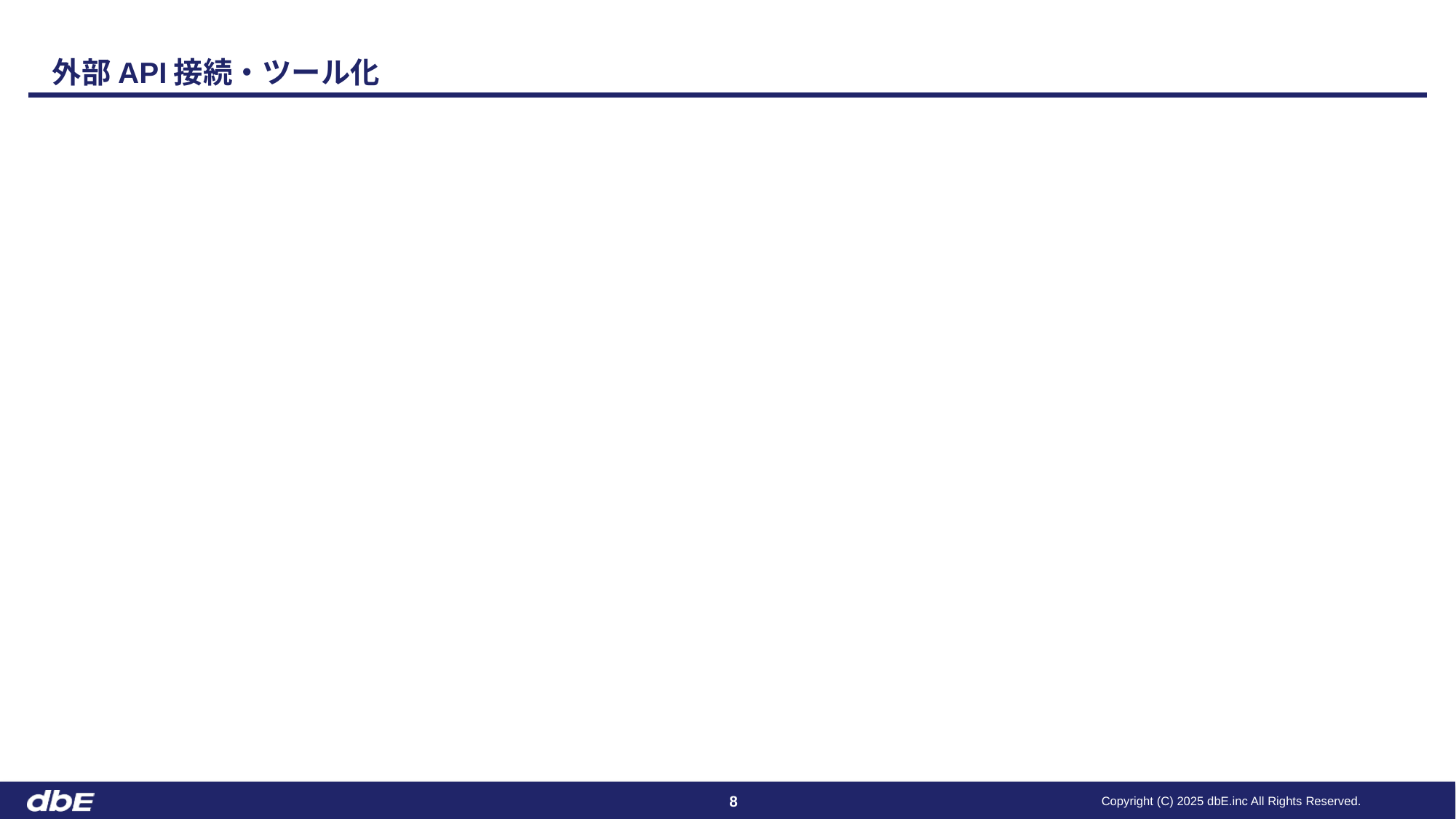

# 外部API接続・ツール化
Copyright (C) 2025 dbE.inc All Rights Reserved.
8